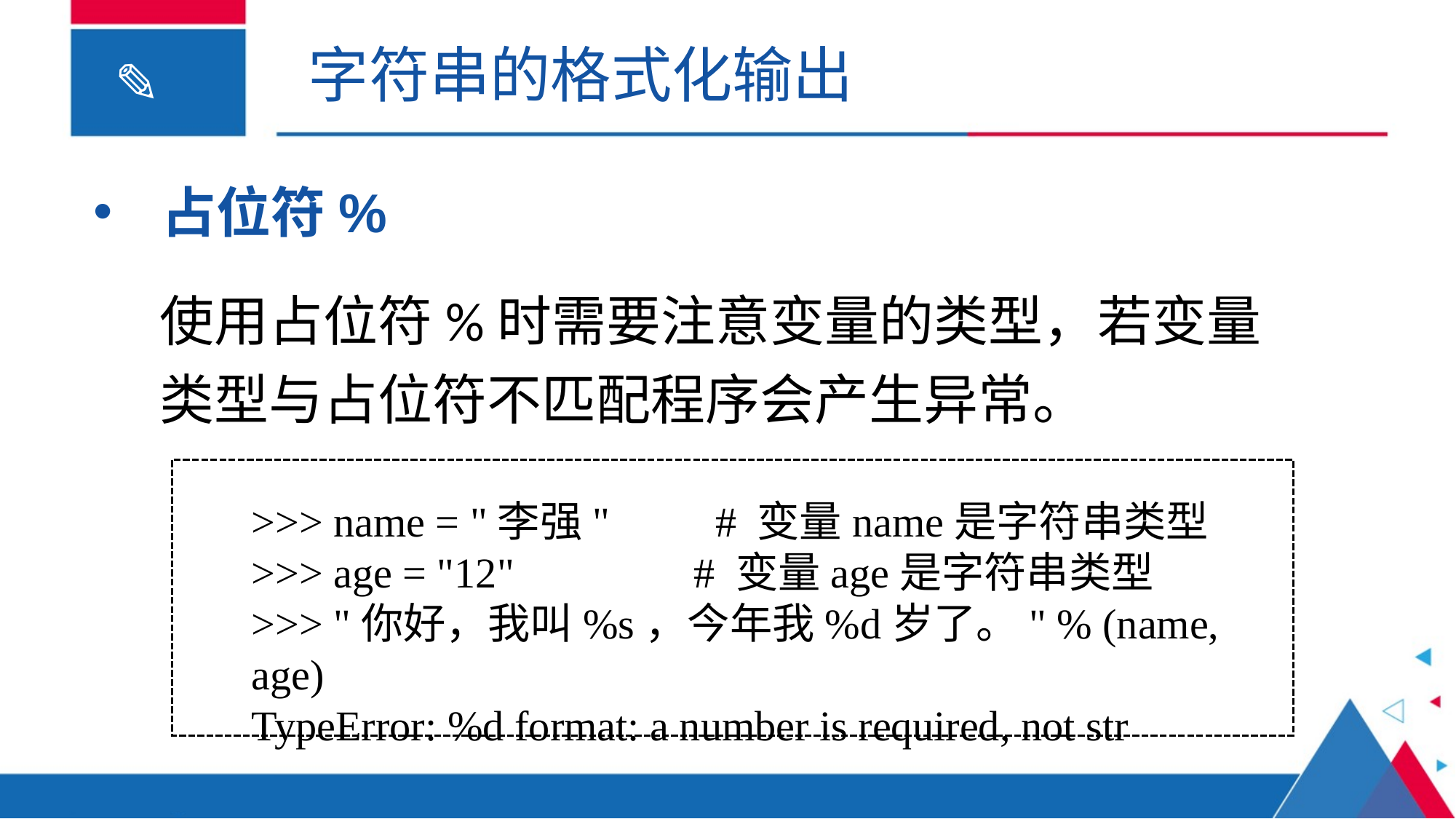

字符串的格式化输出
占位符%
使用占位符%时需要注意变量的类型，若变量类型与占位符不匹配程序会产生异常。

>>> name = "李强"          # 变量name是字符串类型
>>> age = "12"                 # 变量age是字符串类型
>>> "你好，我叫%s，今年我%d岁了。" % (name, age)
TypeError: %d format: a number is required, not str